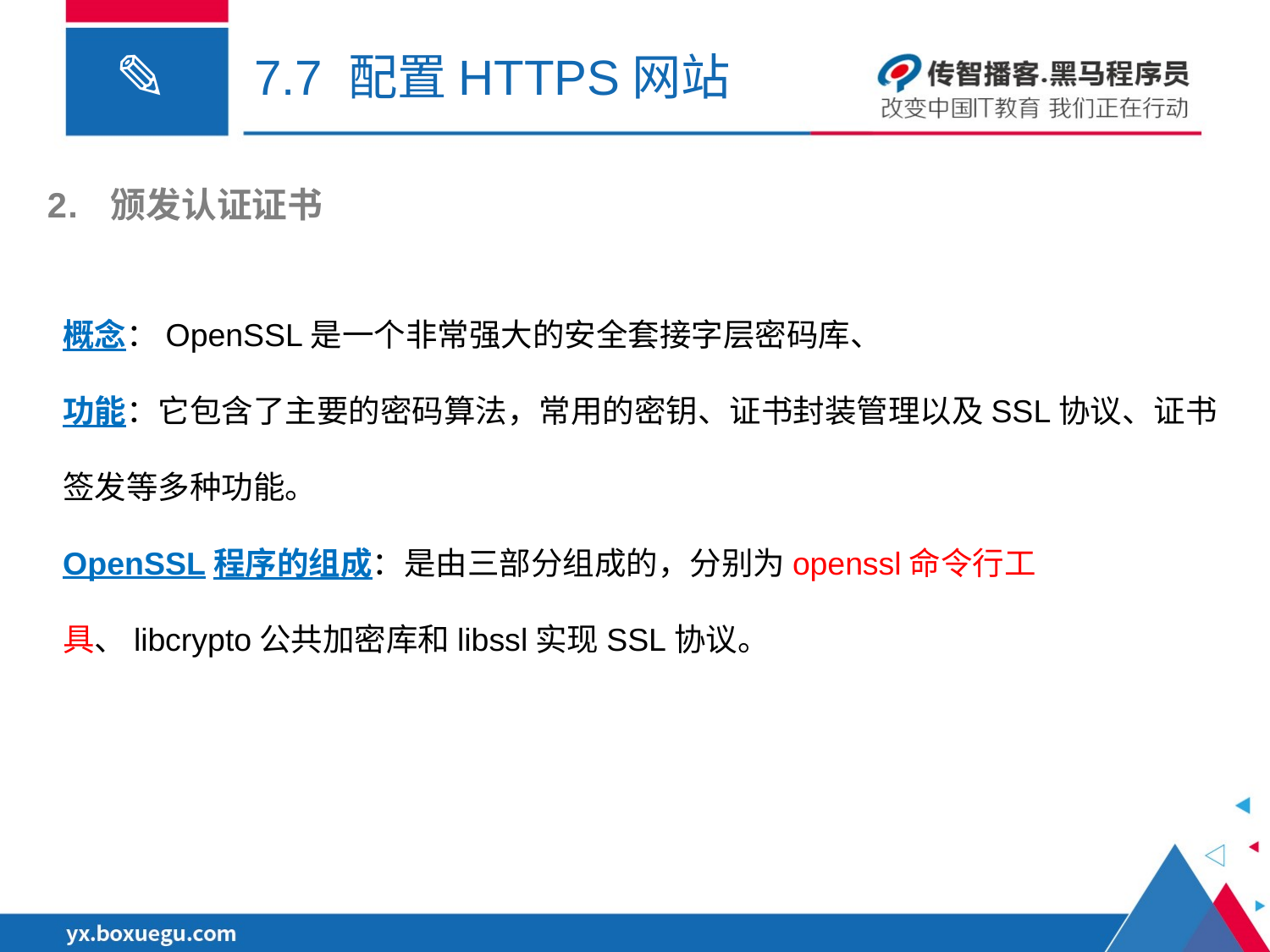

# 7.7 配置HTTPS网站
颁发认证证书
概念：OpenSSL是一个非常强大的安全套接字层密码库、
功能：它包含了主要的密码算法，常用的密钥、证书封装管理以及SSL协议、证书签发等多种功能。
OpenSSL程序的组成：是由三部分组成的，分别为openssl命令行工具、libcrypto公共加密库和libssl实现SSL协议。